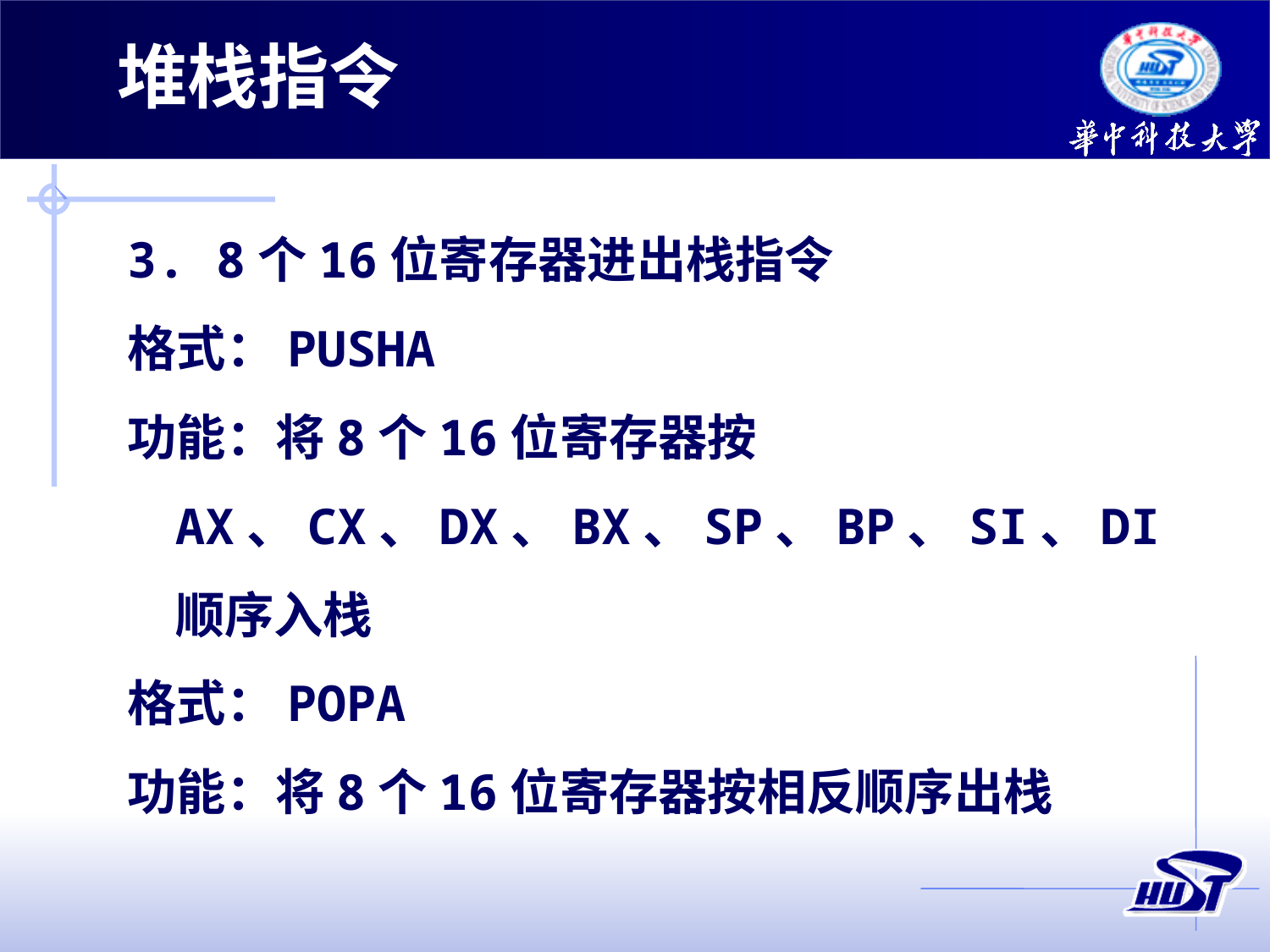

堆栈指令
3. 8个16位寄存器进出栈指令
格式：PUSHA
功能：将8个16位寄存器按AX、CX、DX、BX、SP、BP、SI、DI顺序入栈
格式：POPA
功能：将8个16位寄存器按相反顺序出栈